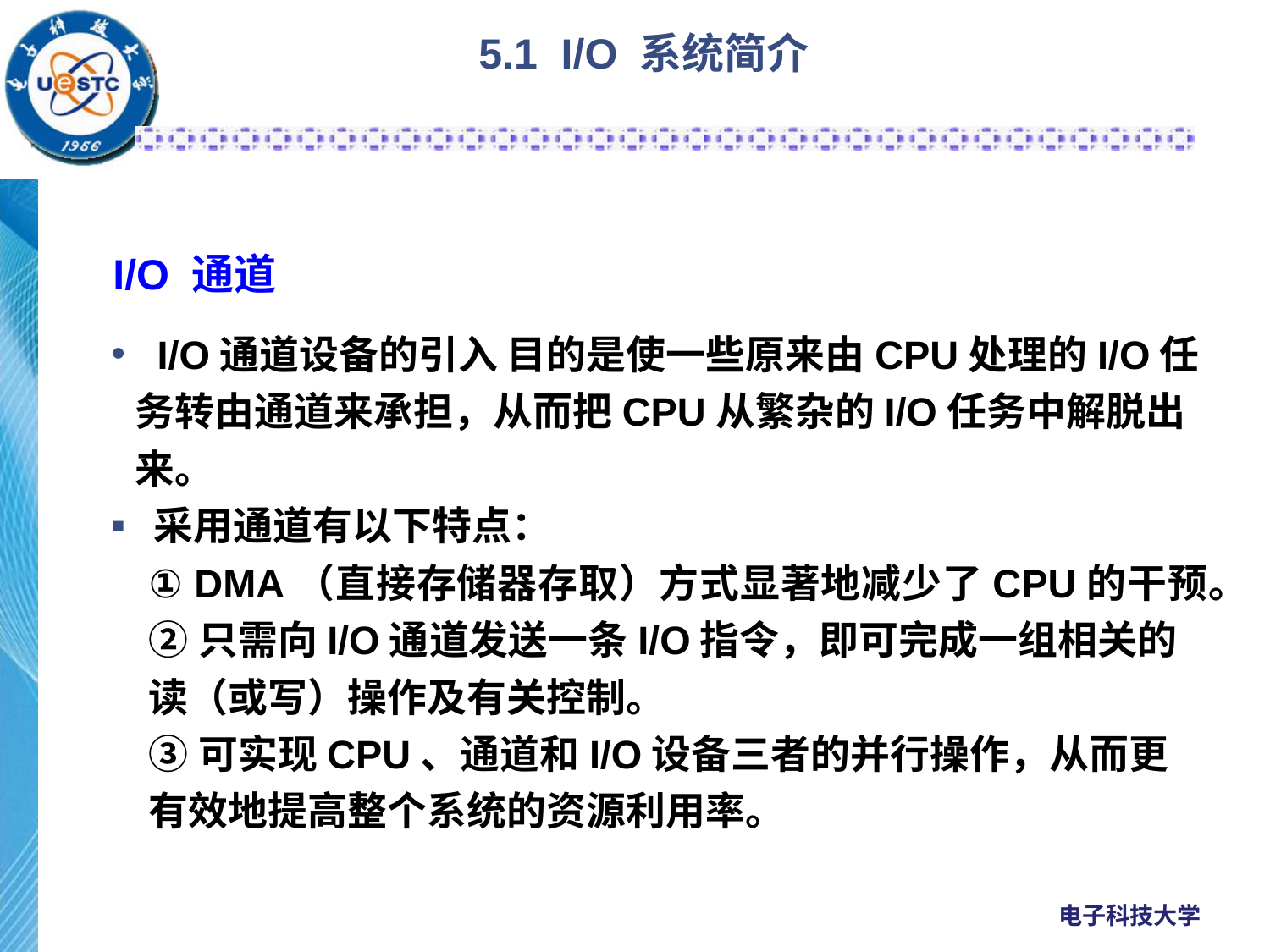

# 5.1  I/O 系统简介
I/O 通道
  I/O通道设备的引入 目的是使一些原来由CPU处理的I/O任务转由通道来承担，从而把CPU从繁杂的I/O任务中解脱出来。
 采用通道有以下特点：
① DMA（直接存储器存取）方式显著地减少了CPU的干预。
②只需向I/O通道发送一条I/O指令，即可完成一组相关的读（或写）操作及有关控制。
③可实现CPU、通道和I/O设备三者的并行操作，从而更有效地提高整个系统的资源利用率。